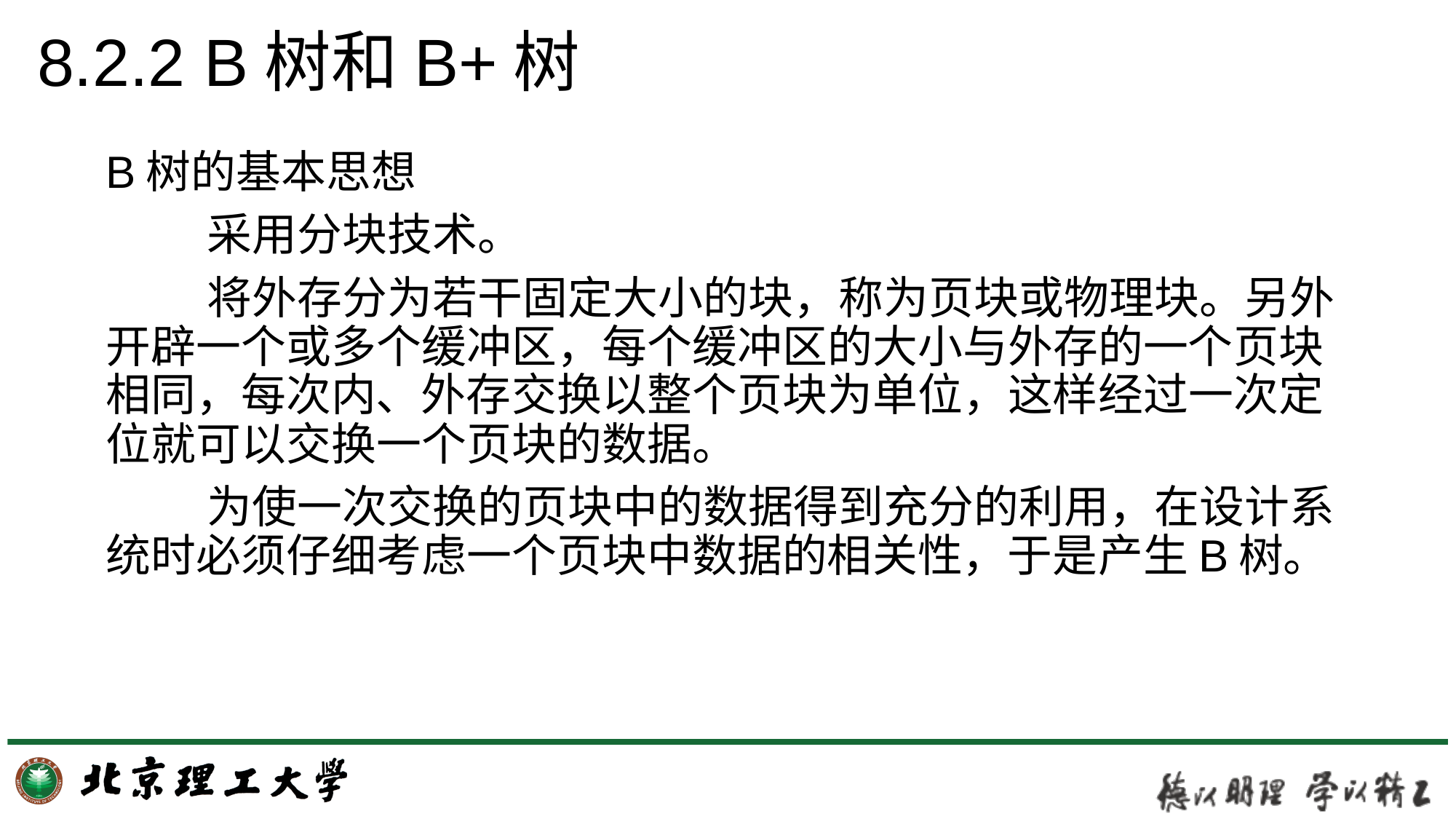

# 8.2.2 B树和B+树
B树的基本思想
		采用分块技术。
		将外存分为若干固定大小的块，称为页块或物理块。另外开辟一个或多个缓冲区，每个缓冲区的大小与外存的一个页块相同，每次内、外存交换以整个页块为单位，这样经过一次定位就可以交换一个页块的数据。
		为使一次交换的页块中的数据得到充分的利用，在设计系统时必须仔细考虑一个页块中数据的相关性，于是产生B树。